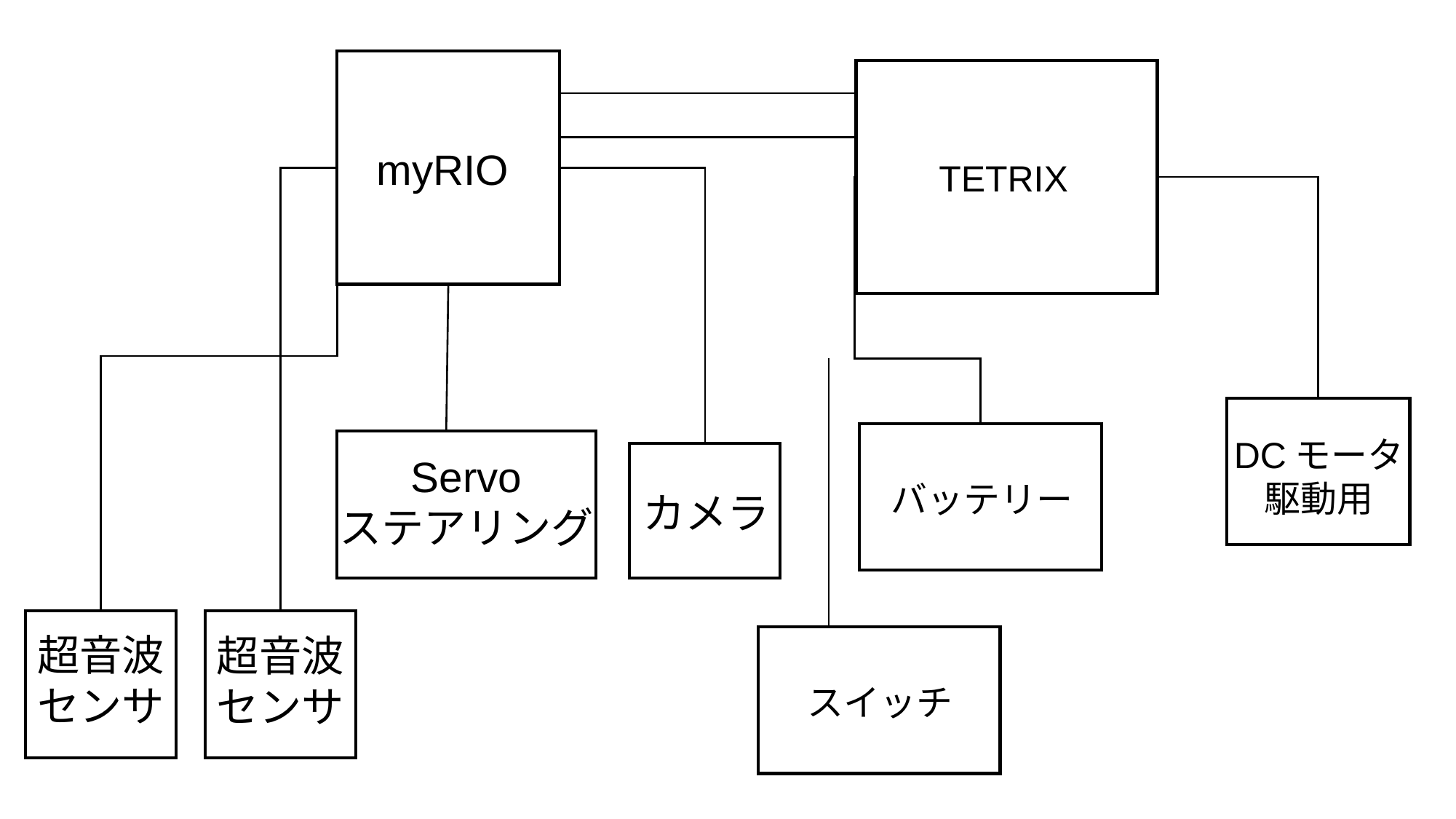

myRIO
TETRIX

DCモータ
駆動用

Servo
ステアリング
バッテリー
カメラ

超音波
センサ
超音波
センサ

スイッチ